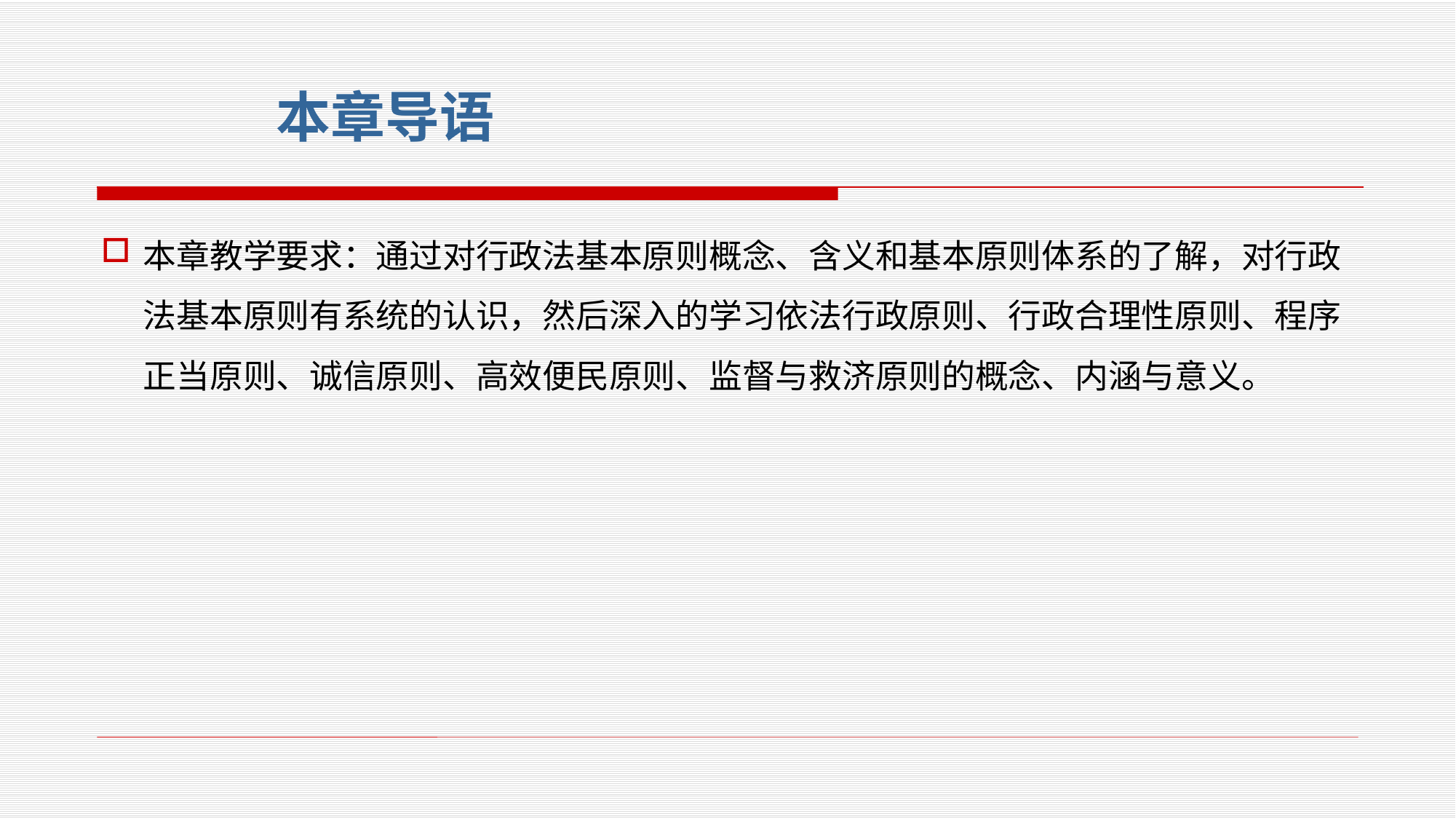

本章导语
本章教学要求：通过对行政法基本原则概念、含义和基本原则体系的了解，对行政法基本原则有系统的认识，然后深入的学习依法行政原则、行政合理性原则、程序正当原则、诚信原则、高效便民原则、监督与救济原则的概念、内涵与意义。